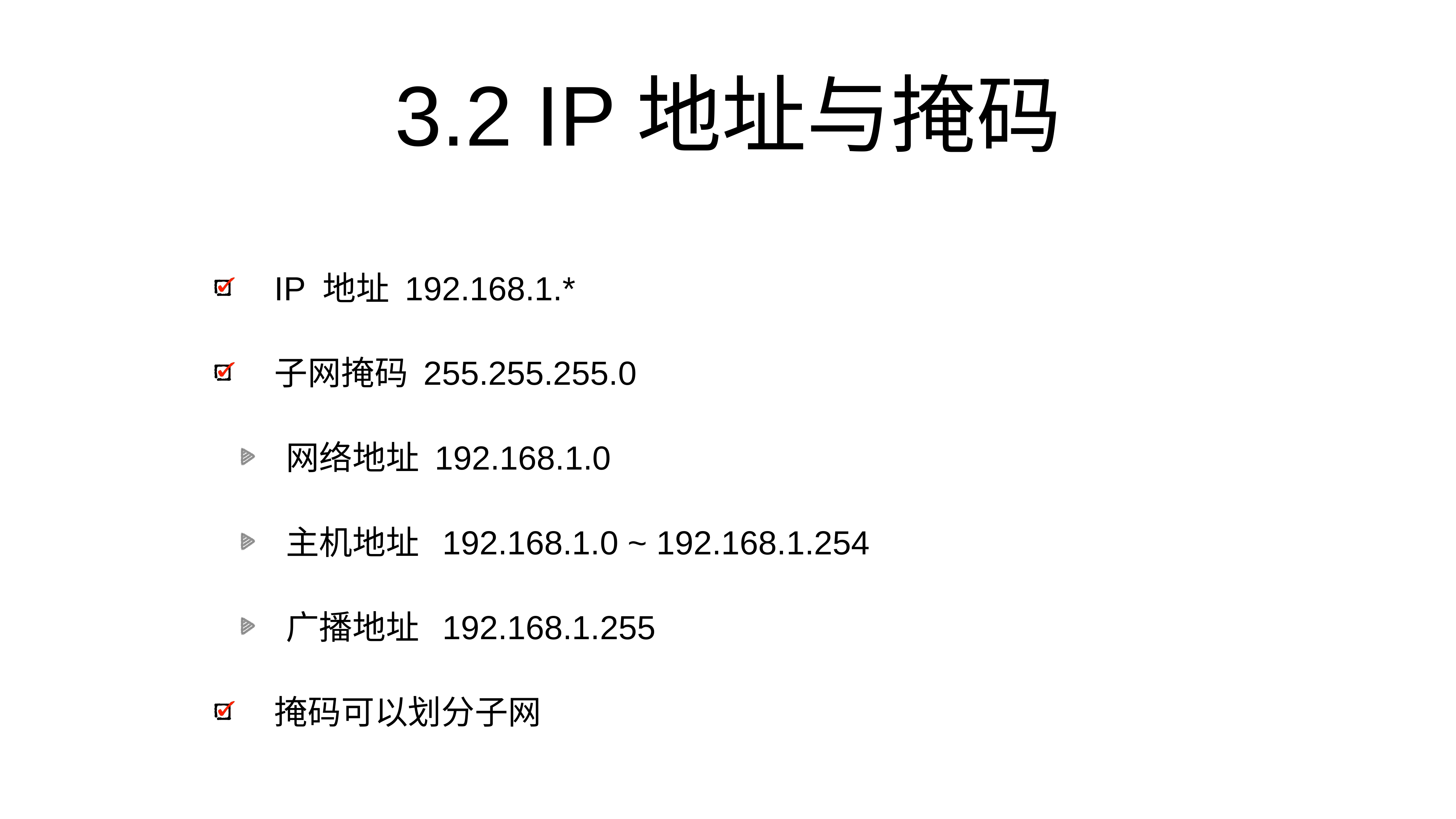

# 3.2 IP地址与掩码
IP 地址 192.168.1.*
子网掩码 255.255.255.0
网络地址 192.168.1.0
主机地址  192.168.1.0 ~ 192.168.1.254
广播地址  192.168.1.255
掩码可以划分子网